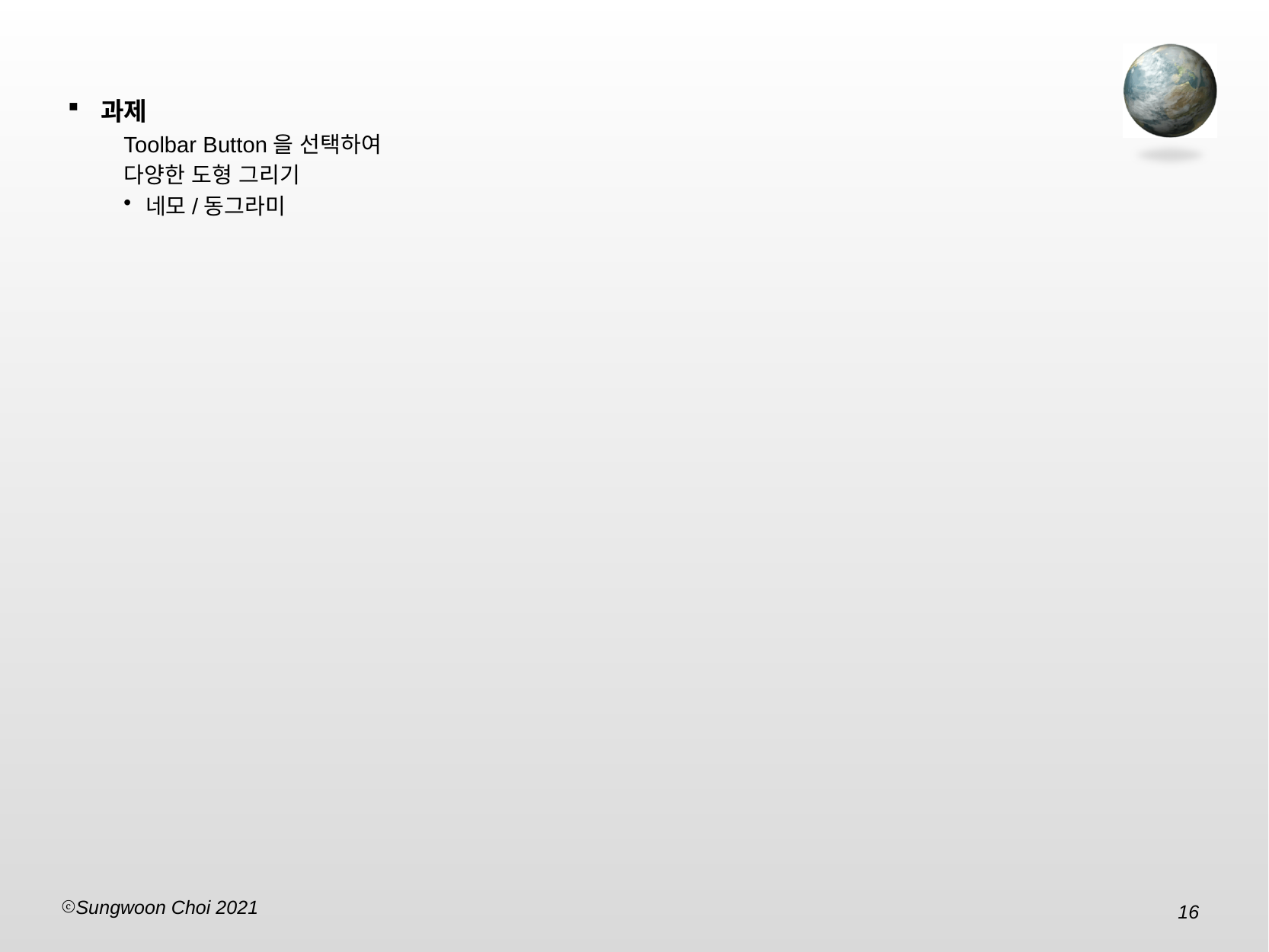

과제
Toolbar Button을 선택하여
다양한 도형 그리기
네모/동그라미

Sungwoon Choi 2021
16